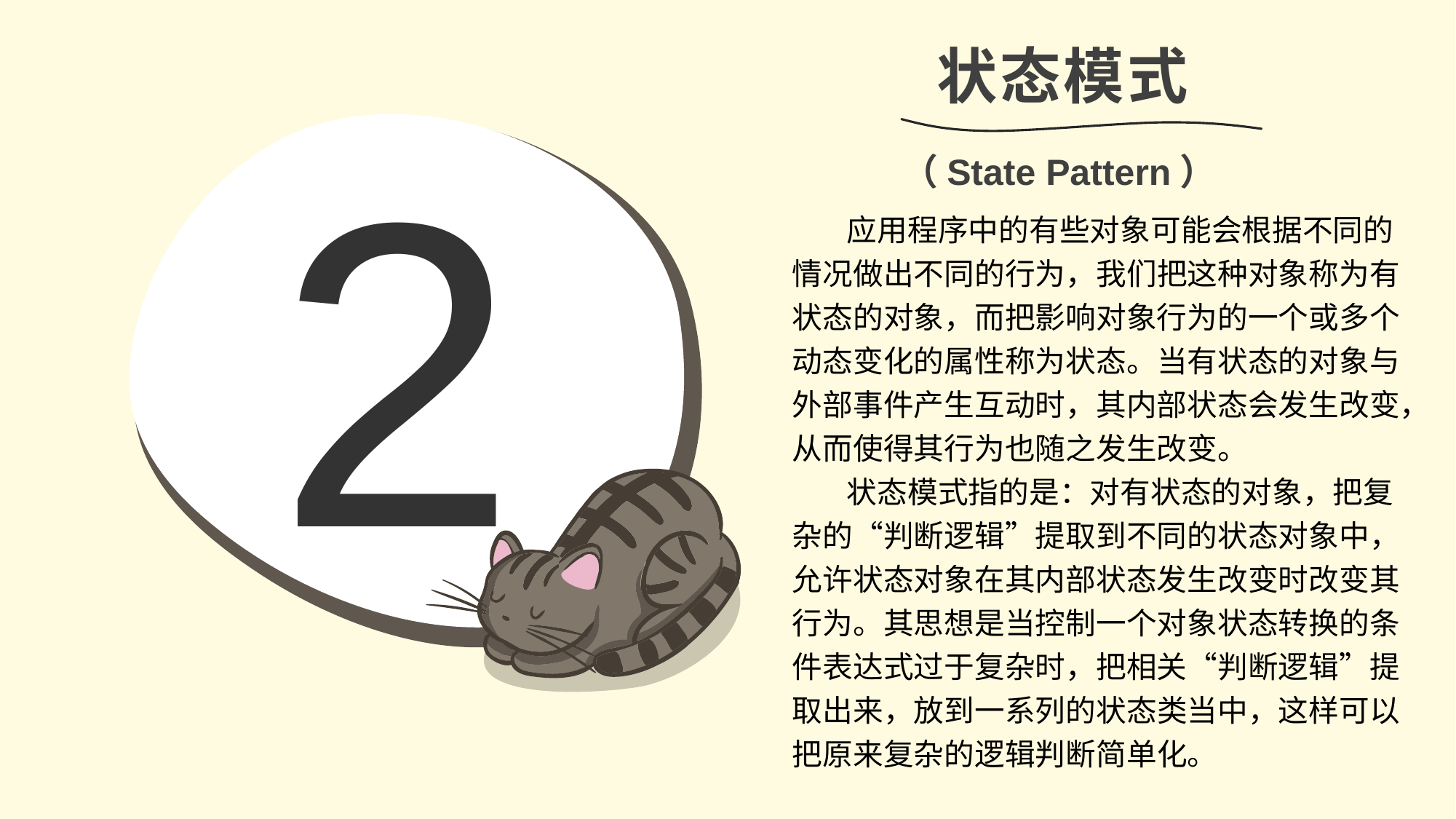

状态模式

（State Pattern）

2

应用程序中的有些对象可能会根据不同的情况做出不同的行为，我们把这种对象称为有状态的对象，而把影响对象行为的一个或多个动态变化的属性称为状态。当有状态的对象与外部事件产生互动时，其内部状态会发生改变，从而使得其行为也随之发生改变。
状态模式指的是：对有状态的对象，把复杂的“判断逻辑”提取到不同的状态对象中，允许状态对象在其内部状态发生改变时改变其行为。其思想是当控制一个对象状态转换的条件表达式过于复杂时，把相关“判断逻辑”提取出来，放到一系列的状态类当中，这样可以把原来复杂的逻辑判断简单化。